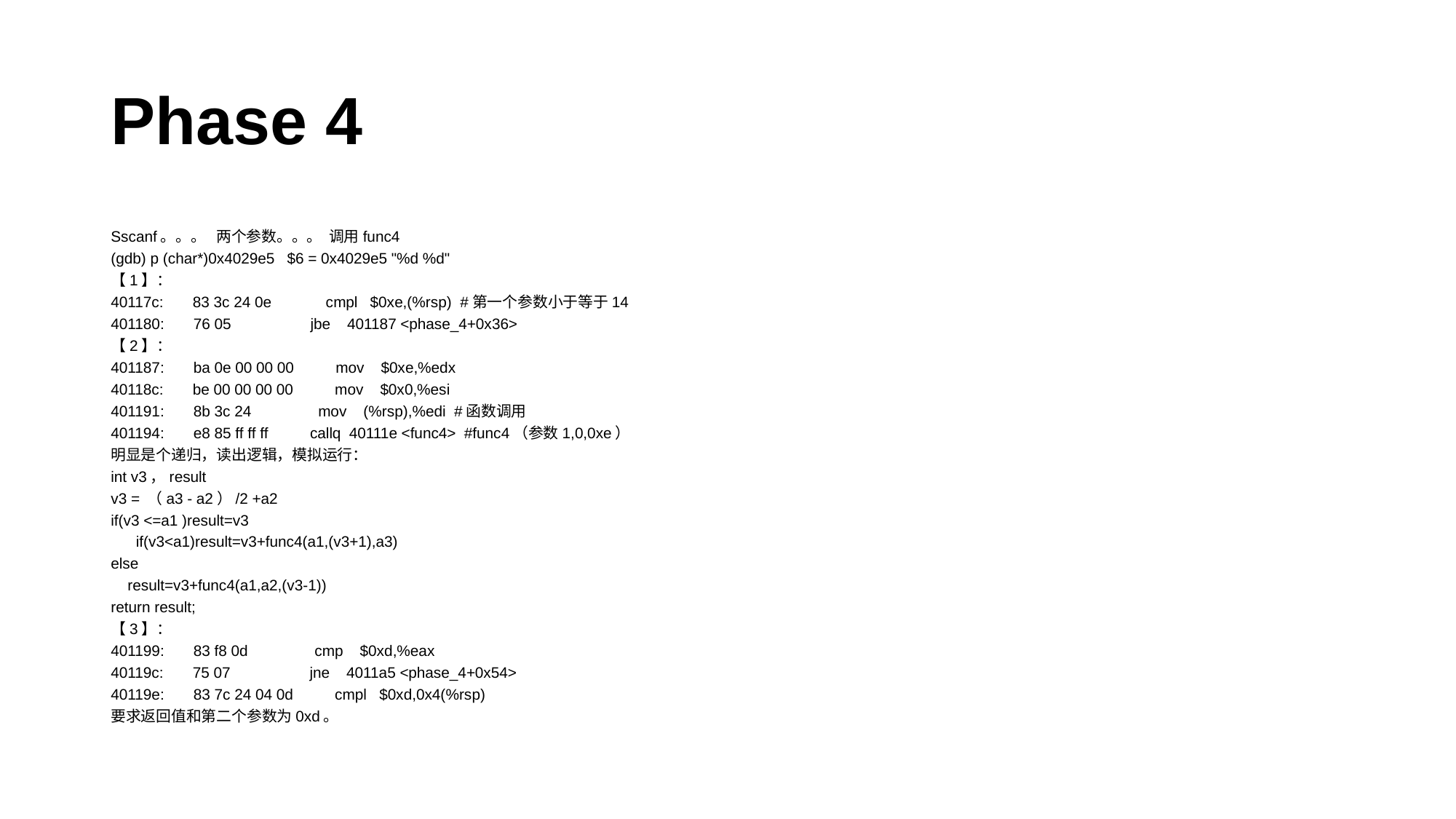

# Phase 4
Sscanf。。。   两个参数。。。  调用func4
(gdb) p (char*)0x4029e5   $6 = 0x4029e5 "%d %d"
【1】：
40117c:       83 3c 24 0e             cmpl   $0xe,(%rsp)  #第一个参数小于等于14
401180:       76 05                   jbe    401187 <phase_4+0x36>
【2】：
401187:       ba 0e 00 00 00          mov    $0xe,%edx
40118c:       be 00 00 00 00          mov    $0x0,%esi
401191:       8b 3c 24                mov    (%rsp),%edi  #函数调用
401194:       e8 85 ff ff ff          callq  40111e <func4>  #func4（参数1,0,0xe）
明显是个递归，读出逻辑，模拟运行：
int v3，result
v3 = （a3 - a2）/2 +a2
if(v3 <=a1 )result=v3
      if(v3<a1)result=v3+func4(a1,(v3+1),a3)
else
    result=v3+func4(a1,a2,(v3-1))
return result;
【3】：
401199:       83 f8 0d                cmp    $0xd,%eax
40119c:       75 07                   jne    4011a5 <phase_4+0x54>
40119e:       83 7c 24 04 0d          cmpl   $0xd,0x4(%rsp)
要求返回值和第二个参数为0xd。